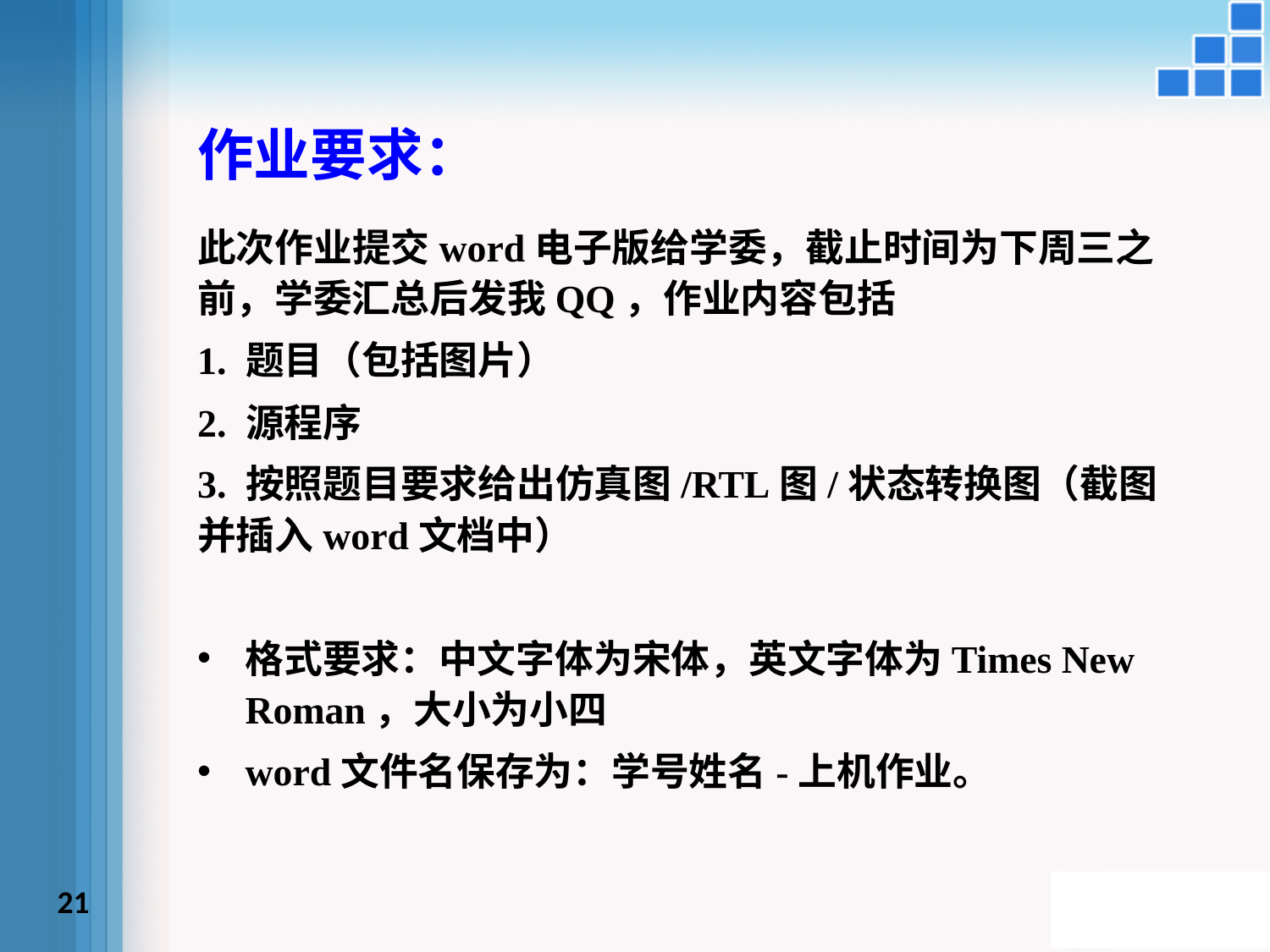

作业要求：
此次作业提交word电子版给学委，截止时间为下周三之前，学委汇总后发我QQ，作业内容包括
1. 题目（包括图片）
2. 源程序
3. 按照题目要求给出仿真图/RTL图/状态转换图（截图并插入word文档中）

格式要求：中文字体为宋体，英文字体为Times New Roman，大小为小四
word文件名保存为：学号姓名-上机作业。

21